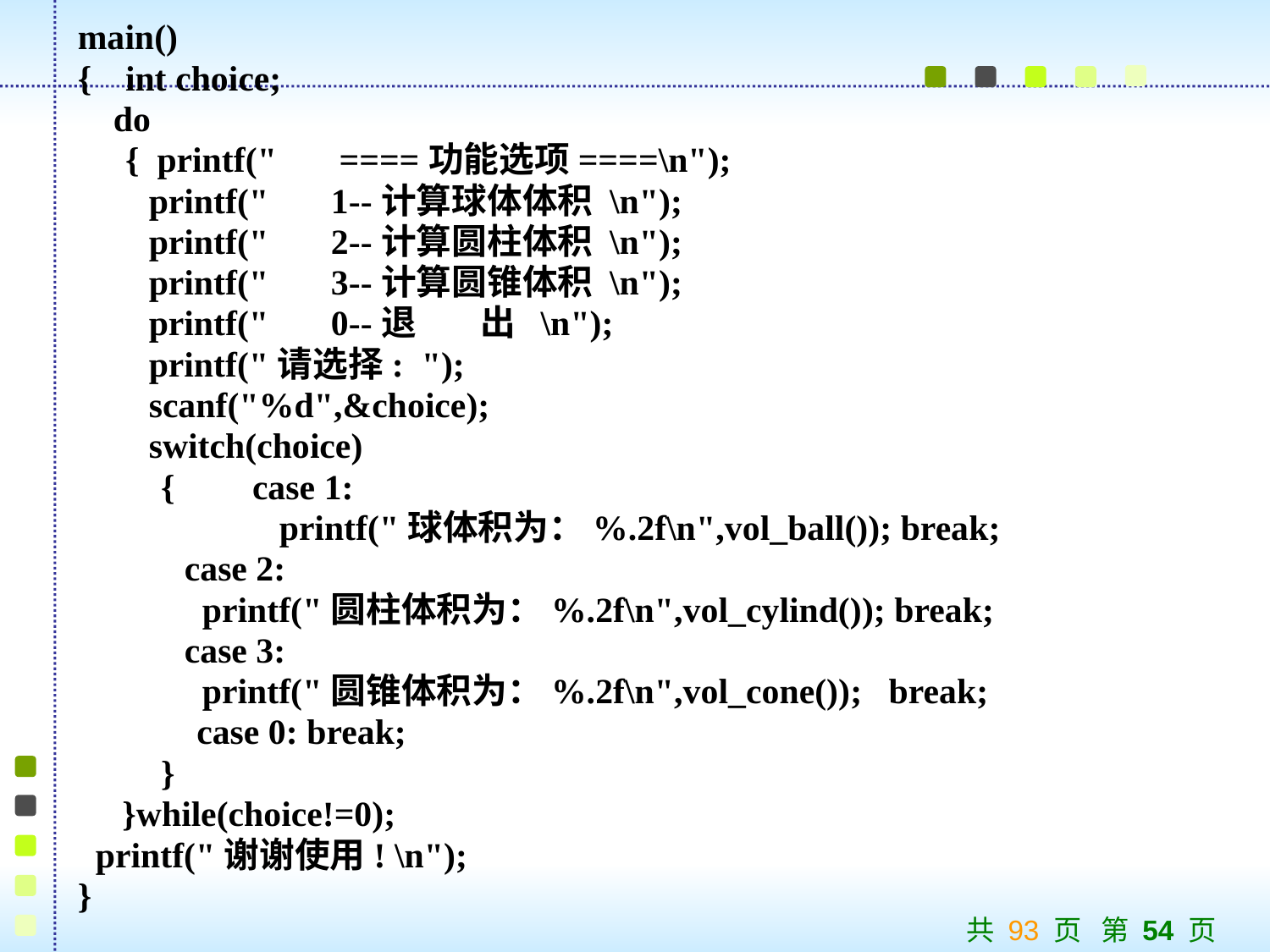

main()
{	int choice;
    do
	{  printf("       ====功能选项====\n");
        printf("       1--计算球体体积 \n");
        printf("       2--计算圆柱体积 \n");
        printf("       3--计算圆锥体积 \n");
        printf("       0--退        出  \n");
        printf("请选择:  ");
        scanf("%d",&choice);
        switch(choice)
	    {	case 1:
		   printf("球体积为：%.2f\n",vol_ball()); break;
            case 2:
              printf("圆柱体积为：%.2f\n",vol_cylind()); break;
            case 3:
              printf("圆锥体积为：%.2f\n",vol_cone());   break;
	        case 0: break;
	    }
     }while(choice!=0);
  printf("谢谢使用! \n");
}
共 93 页   第 54 页